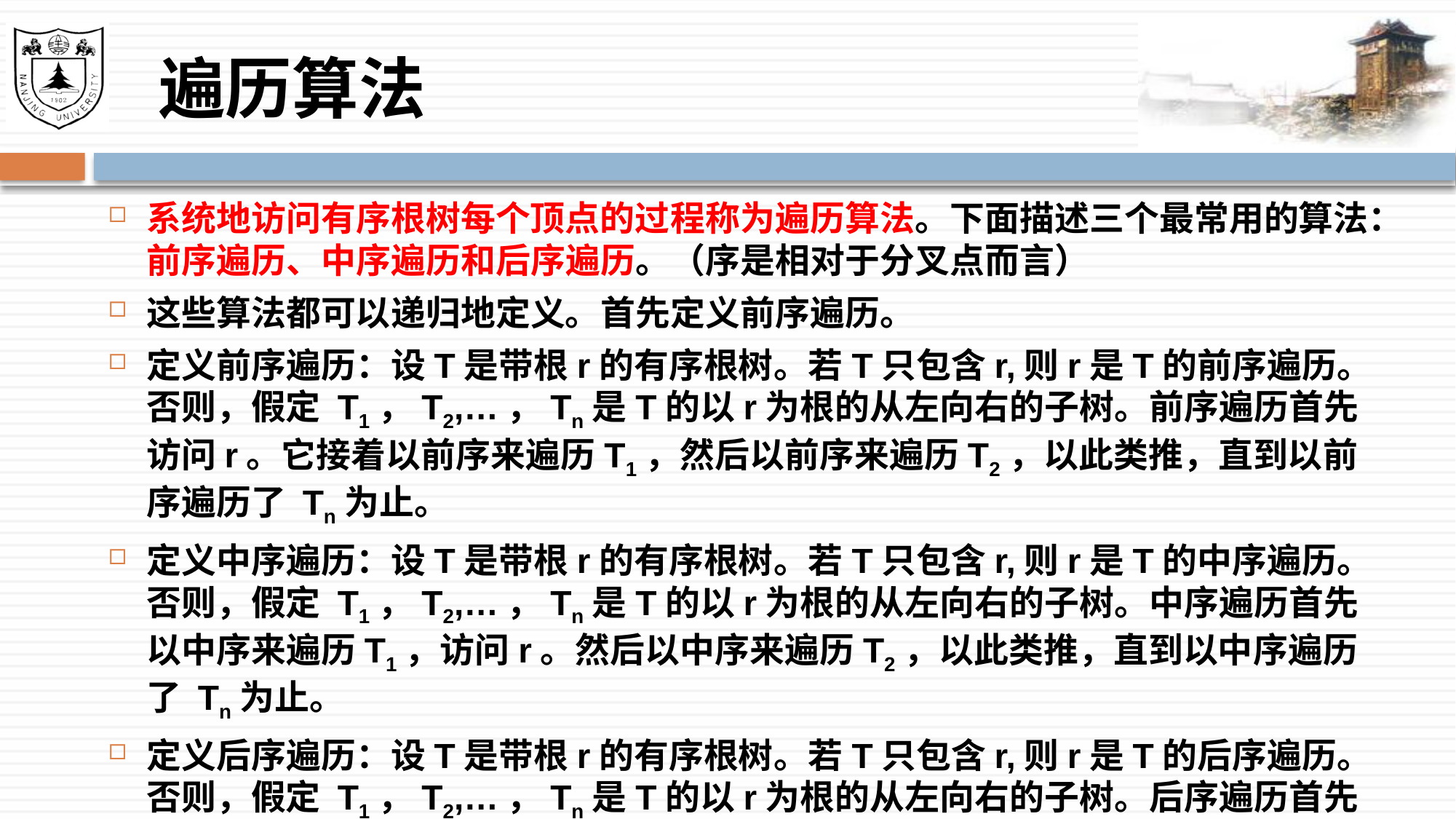

# 遍历算法
系统地访问有序根树每个顶点的过程称为遍历算法。下面描述三个最常用的算法：前序遍历、中序遍历和后序遍历。（序是相对于分叉点而言）
这些算法都可以递归地定义。首先定义前序遍历。
定义前序遍历：设T是带根r的有序根树。若T只包含r,则r是T的前序遍历。否则，假定 T1，T2,…，Tn是T的以r为根的从左向右的子树。前序遍历首先访问r。它接着以前序来遍历T1，然后以前序来遍历T2，以此类推，直到以前序遍历了 Tn为止。
定义中序遍历：设T是带根r的有序根树。若T只包含r,则r是T的中序遍历。否则，假定 T1，T2,…，Tn是T的以r为根的从左向右的子树。中序遍历首先以中序来遍历T1，访问r。然后以中序来遍历T2，以此类推，直到以中序遍历了 Tn为止。
定义后序遍历：设T是带根r的有序根树。若T只包含r,则r是T的后序遍历。否则，假定 T1，T2,…，Tn是T的以r为根的从左向右的子树。后序遍历首先以后序来遍历T1，然后以后序来遍历T2，……，然后以后序遍历了 Tn，最后访问r。